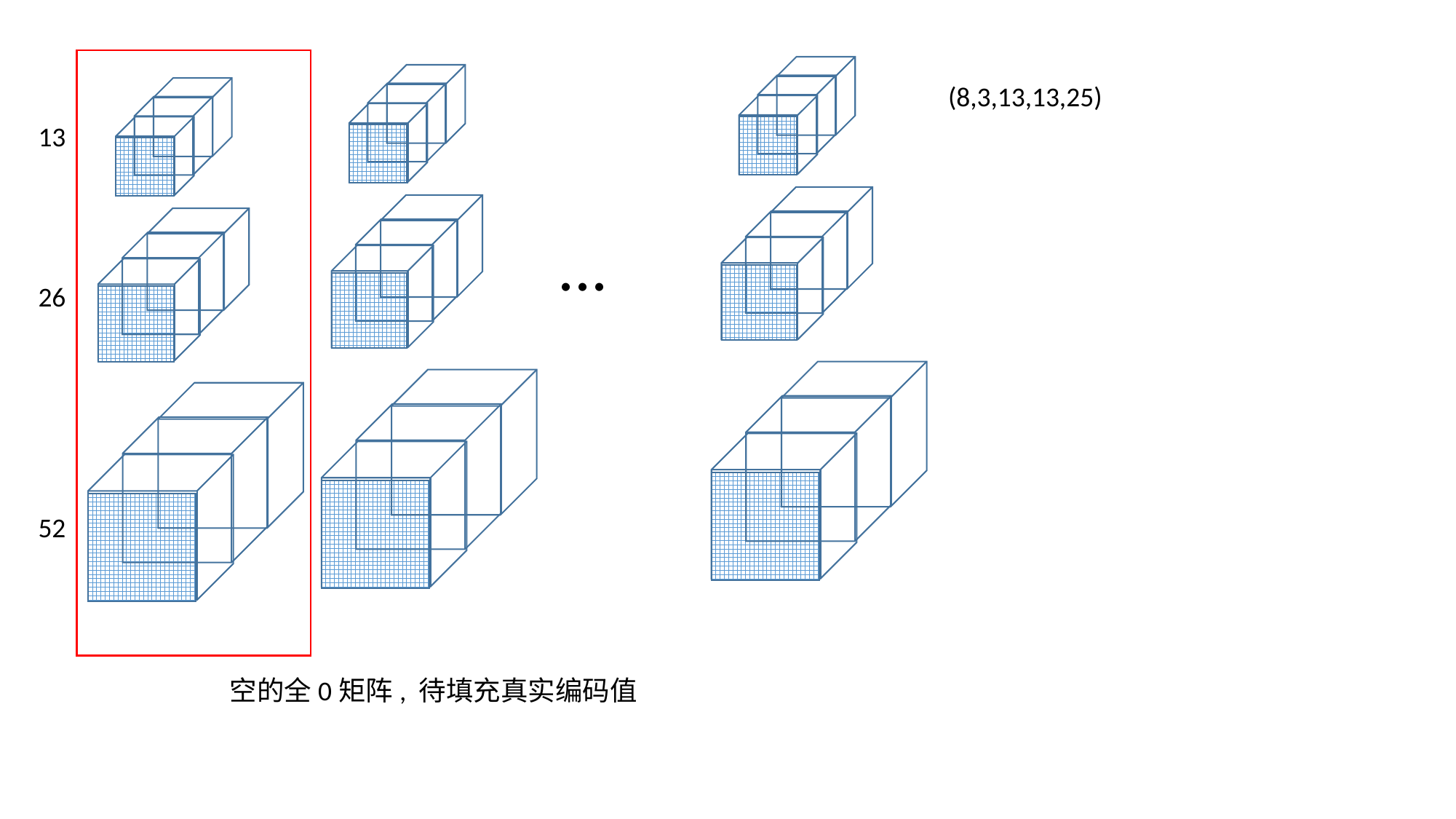

(8,3,13,13,25)

13

...
26

52
空的全0矩阵, 待填充真实编码值